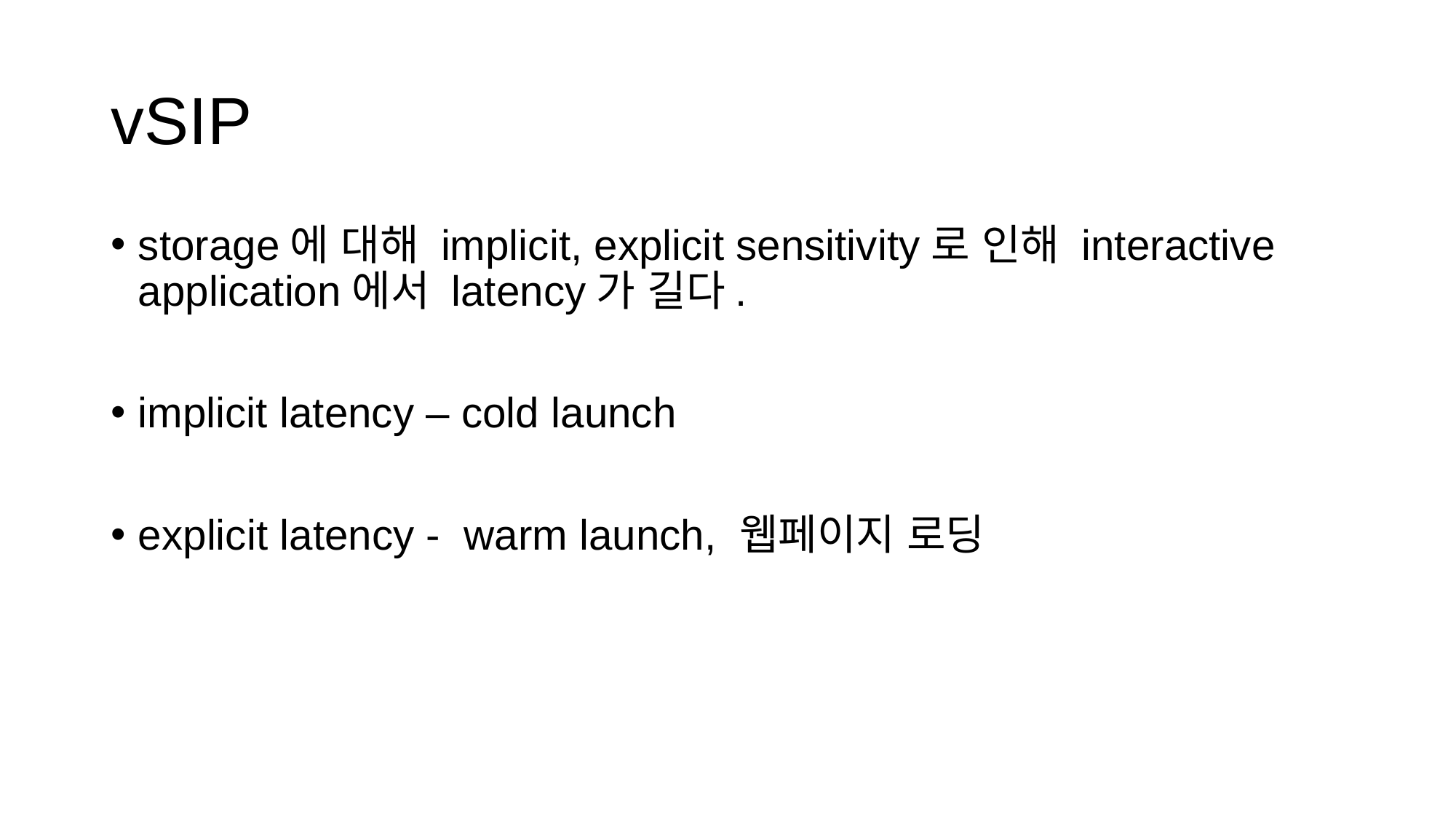

# vSIP
storage에 대해 implicit, explicit sensitivity로 인해 interactive application에서 latency가 길다.

implicit latency – cold launch

explicit latency -  warm launch, 웹페이지 로딩